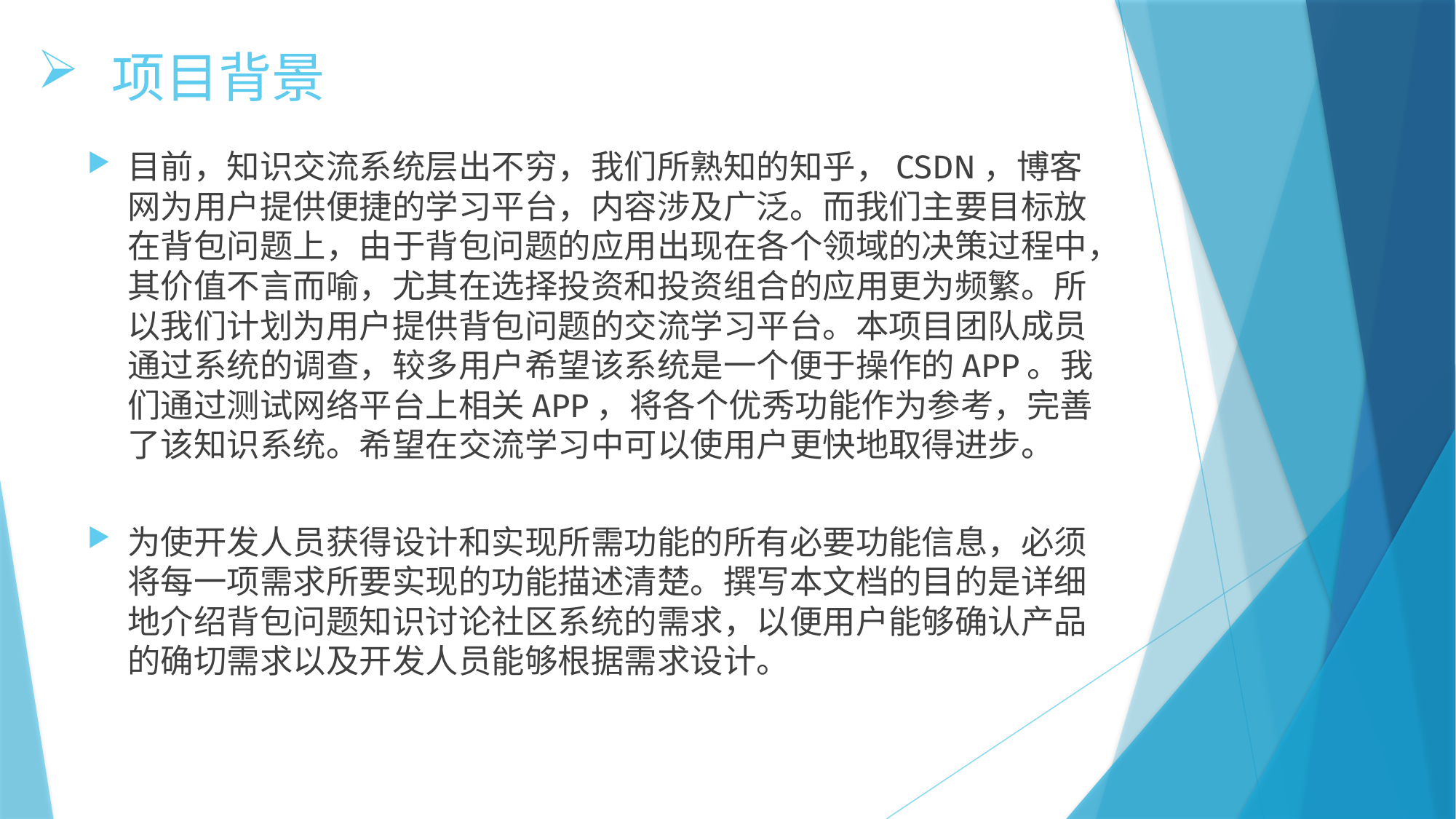

# 项目背景
目前，知识交流系统层出不穷，我们所熟知的知乎，CSDN，博客网为用户提供便捷的学习平台，内容涉及广泛。而我们主要目标放在背包问题上，由于背包问题的应用出现在各个领域的决策过程中，其价值不言而喻，尤其在选择投资和投资组合的应用更为频繁。所以我们计划为用户提供背包问题的交流学习平台。本项目团队成员通过系统的调查，较多用户希望该系统是一个便于操作的APP。我们通过测试网络平台上相关APP，将各个优秀功能作为参考，完善了该知识系统。希望在交流学习中可以使用户更快地取得进步。

为使开发人员获得设计和实现所需功能的所有必要功能信息，必须将每一项需求所要实现的功能描述清楚。撰写本文档的目的是详细地介绍背包问题知识讨论社区系统的需求，以便用户能够确认产品的确切需求以及开发人员能够根据需求设计。